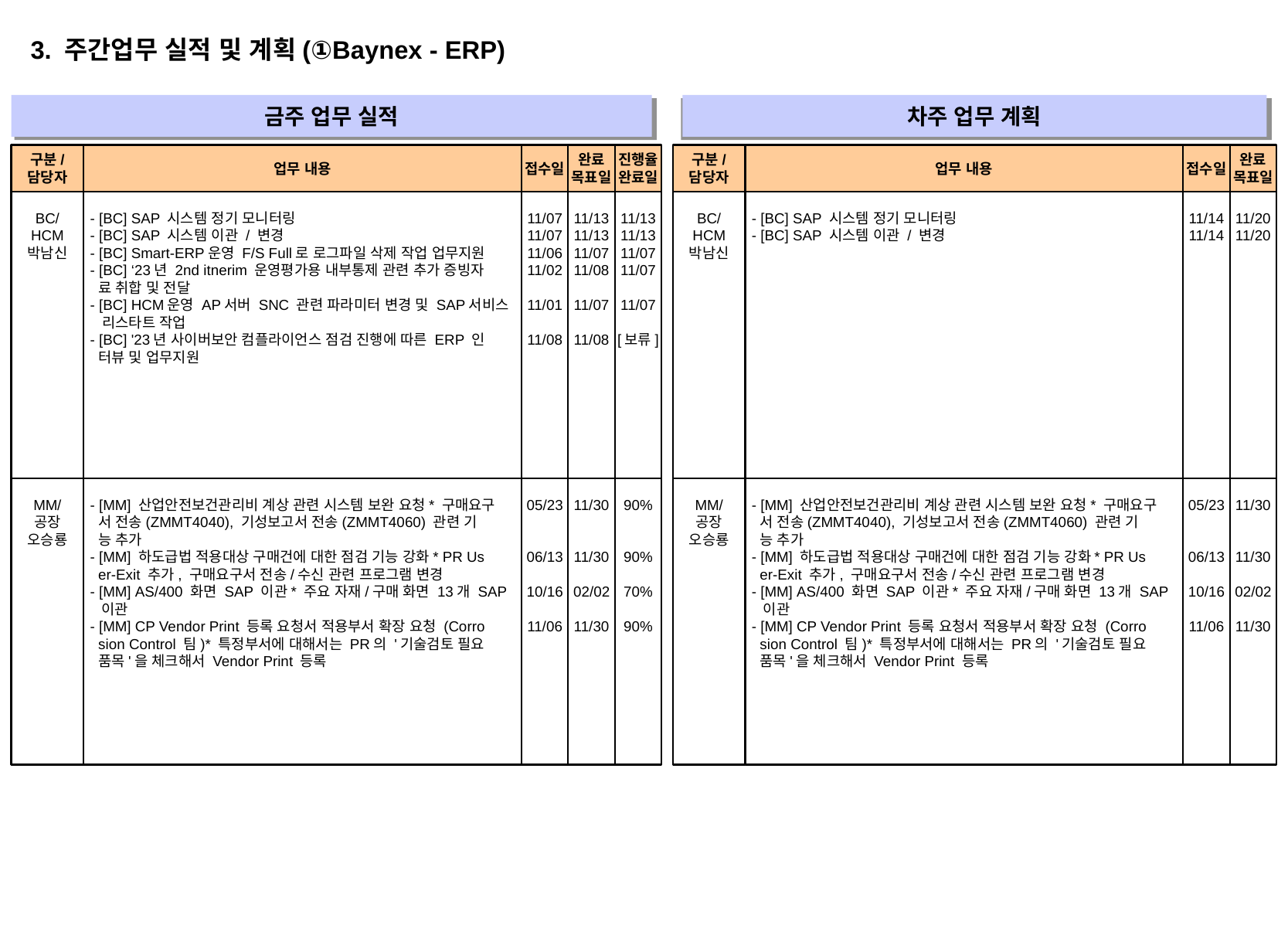

3. 주간업무 실적 및 계획(①Baynex - ERP)
금주 업무 실적
차주 업무 계획
" "
" "
구분/
담당자
업무 내용
접수일
완료
목표일
진행율
완료일
구분/
담당자
업무 내용
접수일
완료
목표일
BC/
HCM
박남신

- [BC] SAP 시스템 정기 모니터링
- [BC] SAP 시스템 이관 / 변경
- [BC] Smart-ERP운영 F/S Full로 로그파일 삭제 작업 업무지원
- [BC] ‘23년 2nd itnerim 운영평가용 내부통제 관련 추가 증빙자
  료 취합 및 전달
- [BC] HCM운영 AP서버 SNC 관련 파라미터 변경 및 SAP서비스
   리스타트 작업
- [BC] '23년 사이버보안 컴플라이언스 점검 진행에 따른 ERP 인
  터뷰 및 업무지원
11/07
11/07
11/06
11/02
11/01
11/08
11/13
11/13
11/07
11/08
11/07
11/08
11/13
11/13
11/07
11/07
11/07
[보류]
BC/
HCM
박남신

- [BC] SAP 시스템 정기 모니터링
- [BC] SAP 시스템 이관 / 변경
11/14
11/14
11/20
11/20
MM/
공장
오승룡

- [MM] 산업안전보건관리비 계상 관련 시스템 보완 요청* 구매요구
  서 전송(ZMMT4040), 기성보고서 전송(ZMMT4060) 관련 기
  능 추가
- [MM] 하도급법 적용대상 구매건에 대한 점검 기능 강화* PR Us
  er-Exit 추가, 구매요구서 전송/수신 관련 프로그램 변경
- [MM] AS/400 화면 SAP 이관* 주요 자재/구매 화면 13개 SAP
  이관
- [MM] CP Vendor Print 등록 요청서 적용부서 확장 요청 (Corro
  sion Control 팀)* 특정부서에 대해서는 PR의 '기술검토 필요
  품목'을 체크해서 Vendor Print 등록
05/23
06/13
10/16
11/06
11/30
11/30
02/02
11/30
90%
90%
70%
90%
MM/
공장
오승룡

- [MM] 산업안전보건관리비 계상 관련 시스템 보완 요청* 구매요구
  서 전송(ZMMT4040), 기성보고서 전송(ZMMT4060) 관련 기
  능 추가
- [MM] 하도급법 적용대상 구매건에 대한 점검 기능 강화* PR Us
  er-Exit 추가, 구매요구서 전송/수신 관련 프로그램 변경
- [MM] AS/400 화면 SAP 이관* 주요 자재/구매 화면 13개 SAP
  이관
- [MM] CP Vendor Print 등록 요청서 적용부서 확장 요청 (Corro
  sion Control 팀)* 특정부서에 대해서는 PR의 '기술검토 필요
  품목'을 체크해서 Vendor Print 등록
05/23
06/13
10/16
11/06
11/30
11/30
02/02
11/30